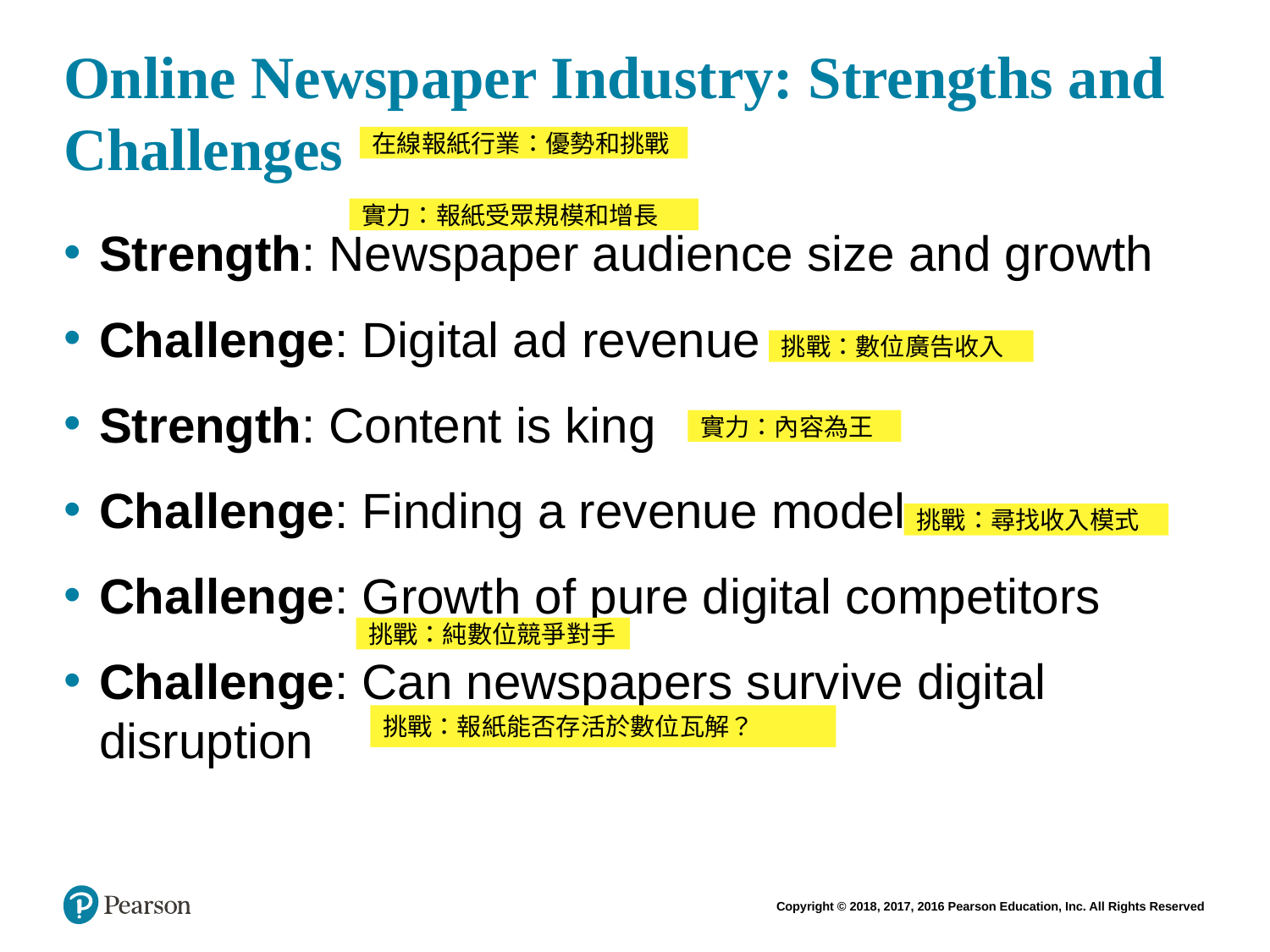

# Online Newspaper Industry: Strengths and Challenges
在線報紙行業：優勢和挑戰
實力：報紙受眾規模和增長
Strength: Newspaper audience size and growth
Challenge: Digital ad revenue
Strength: Content is king
Challenge: Finding a revenue model
Challenge: Growth of pure digital competitors
Challenge: Can newspapers survive digital disruption
挑戰：數位廣告收入
實力：內容為王
挑戰：尋找收入模式
挑戰：純數位競爭對手
挑戰：報紙能否存活於數位瓦解？